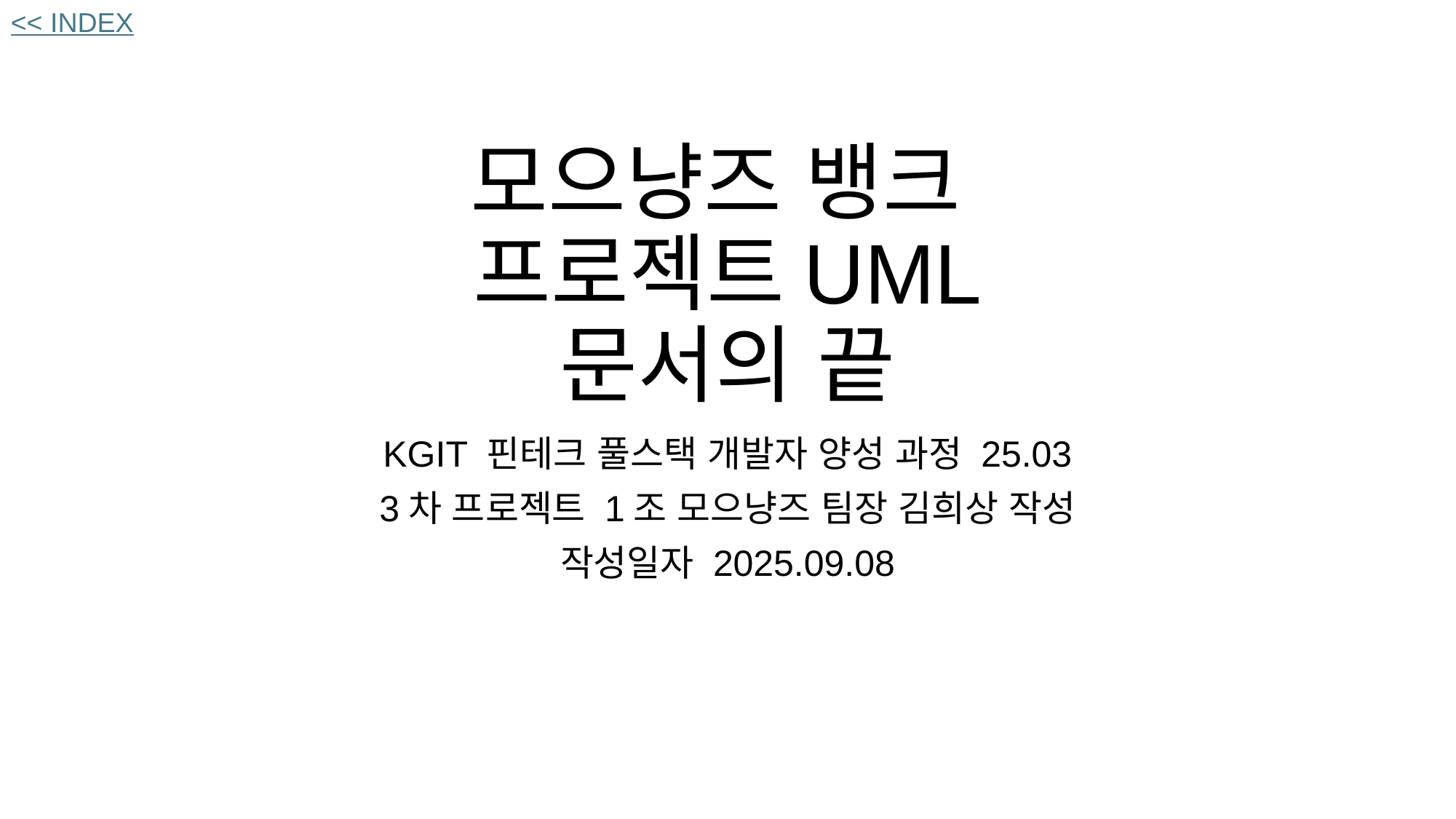

<< INDEX
# 모으냥즈 뱅크 프로젝트UML 문서의 끝
KGIT 핀테크 풀스택 개발자 양성 과정 25.03
3차 프로젝트 1조 모으냥즈 팀장 김희상 작성
작성일자 2025.09.08